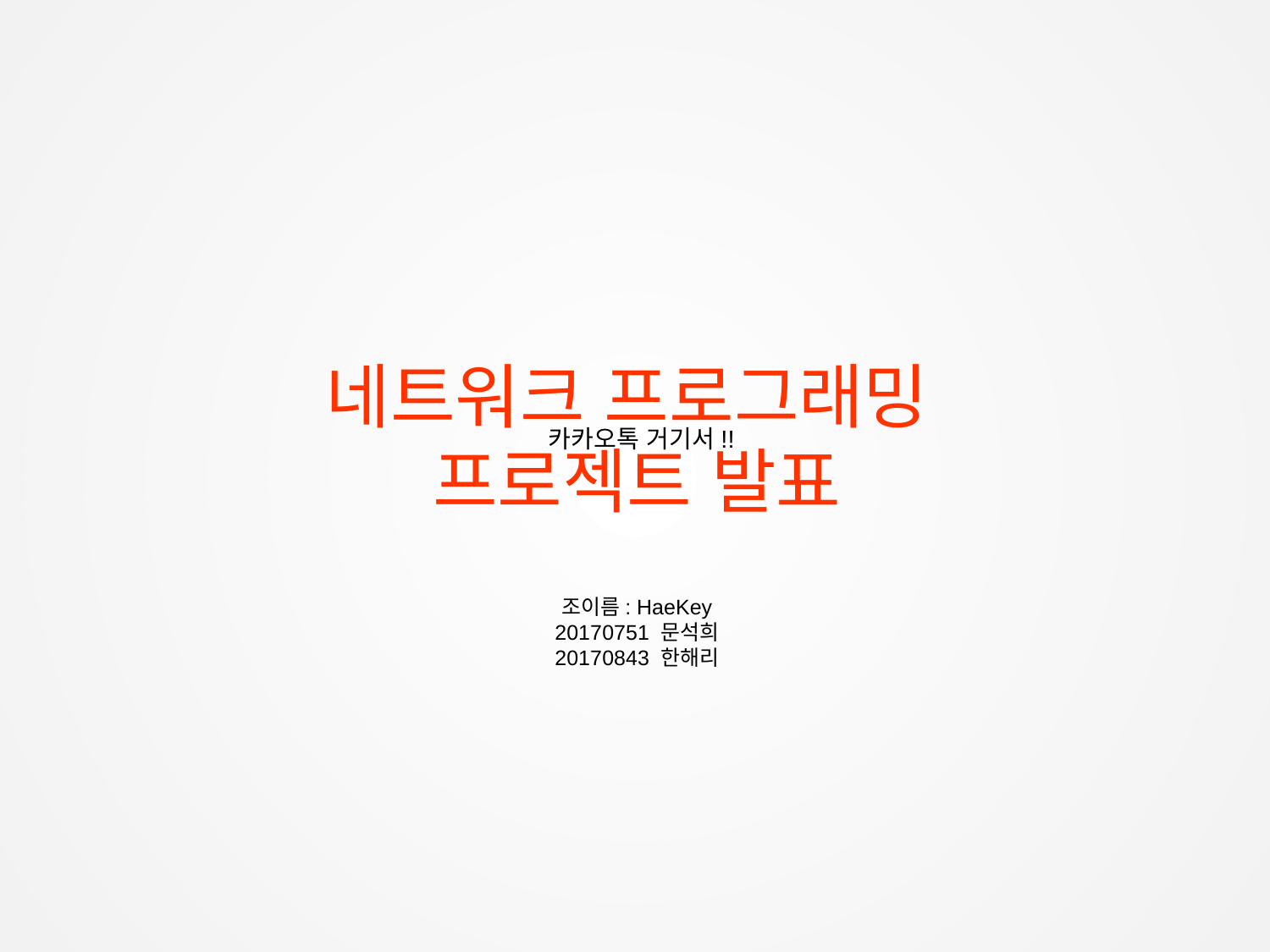

네트워크 프로그래밍
프로젝트 발표
카카오톡 거기서!!

조이름: HaeKey
20170751 문석희
20170843 한해리